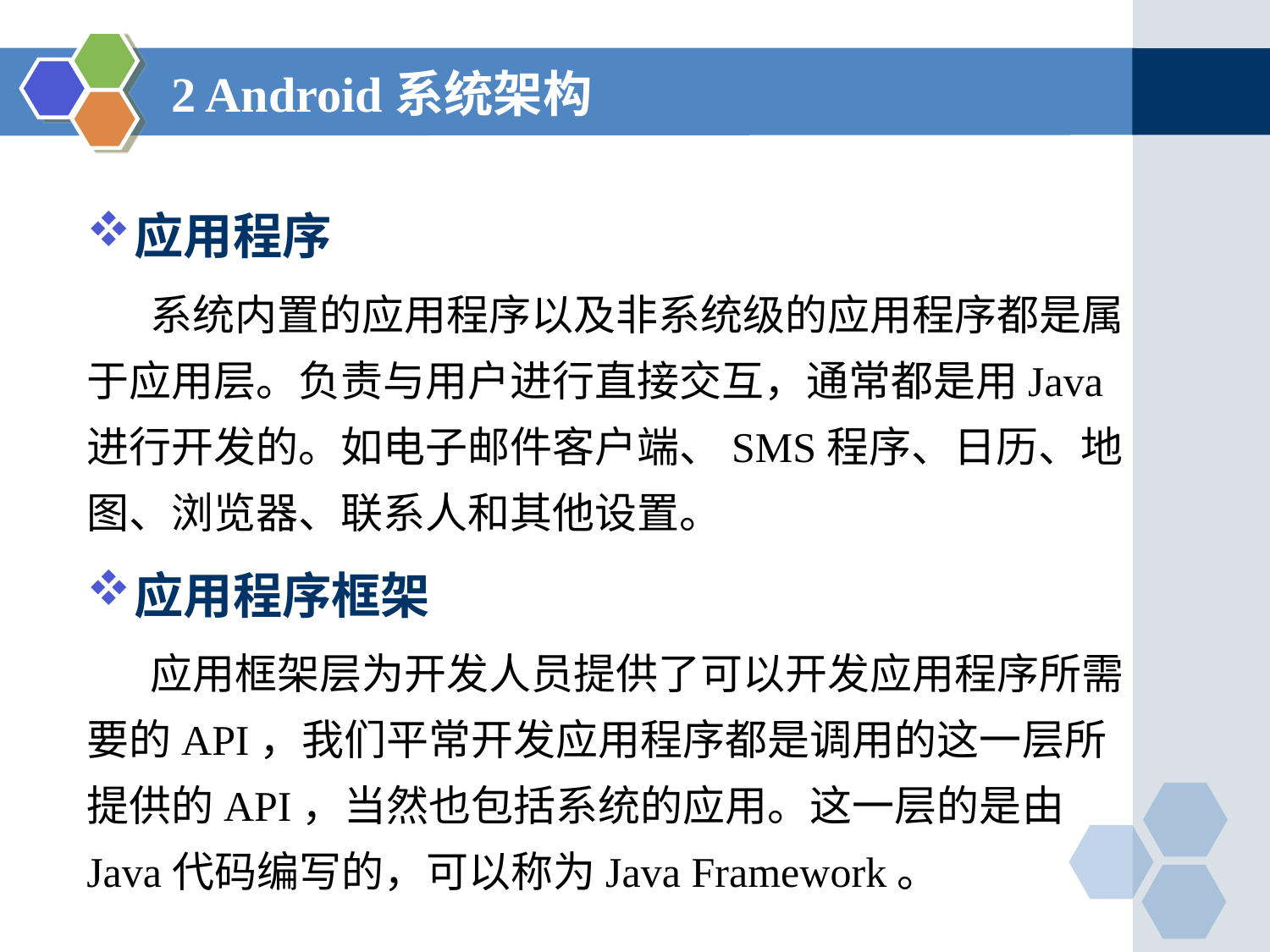

# 2 Android系统架构
应用程序
系统内置的应用程序以及非系统级的应用程序都是属于应用层。负责与用户进行直接交互，通常都是用Java进行开发的。如电子邮件客户端、SMS程序、日历、地图、浏览器、联系人和其他设置。
应用程序框架
应用框架层为开发人员提供了可以开发应用程序所需要的API，我们平常开发应用程序都是调用的这一层所提供的API，当然也包括系统的应用。这一层的是由Java代码编写的，可以称为Java Framework。